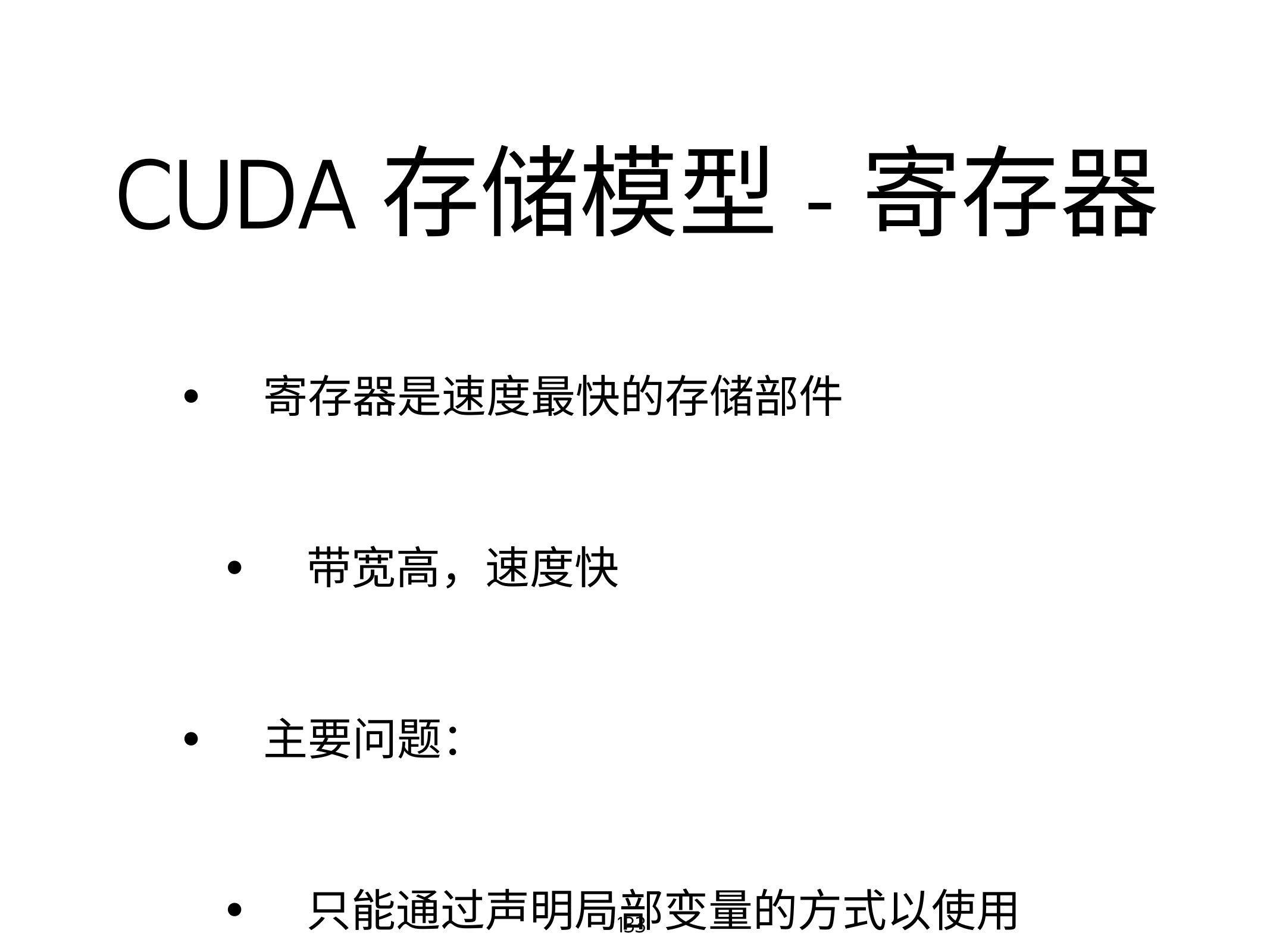

CUDA存储模型-寄存器
• 寄存器是速度最快的存储部件
• 带宽高，速度快
• 主要问题：
• 只能通过声明局部变量的方式以使用
• 线程间不能通过寄存器通信
133